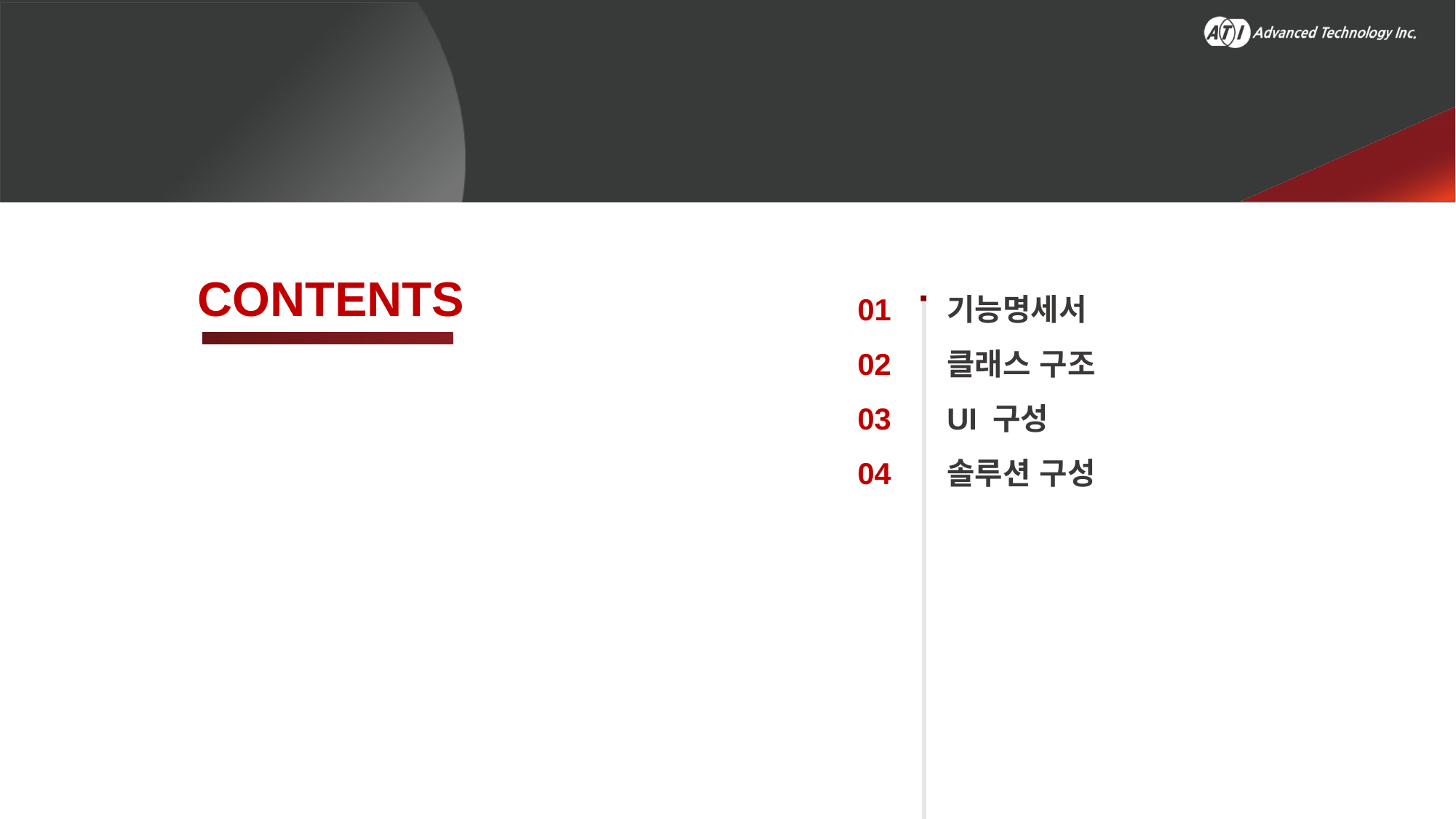

01
02
0304
기능명세서
클래스 구조
UI 구성
솔루션 구성